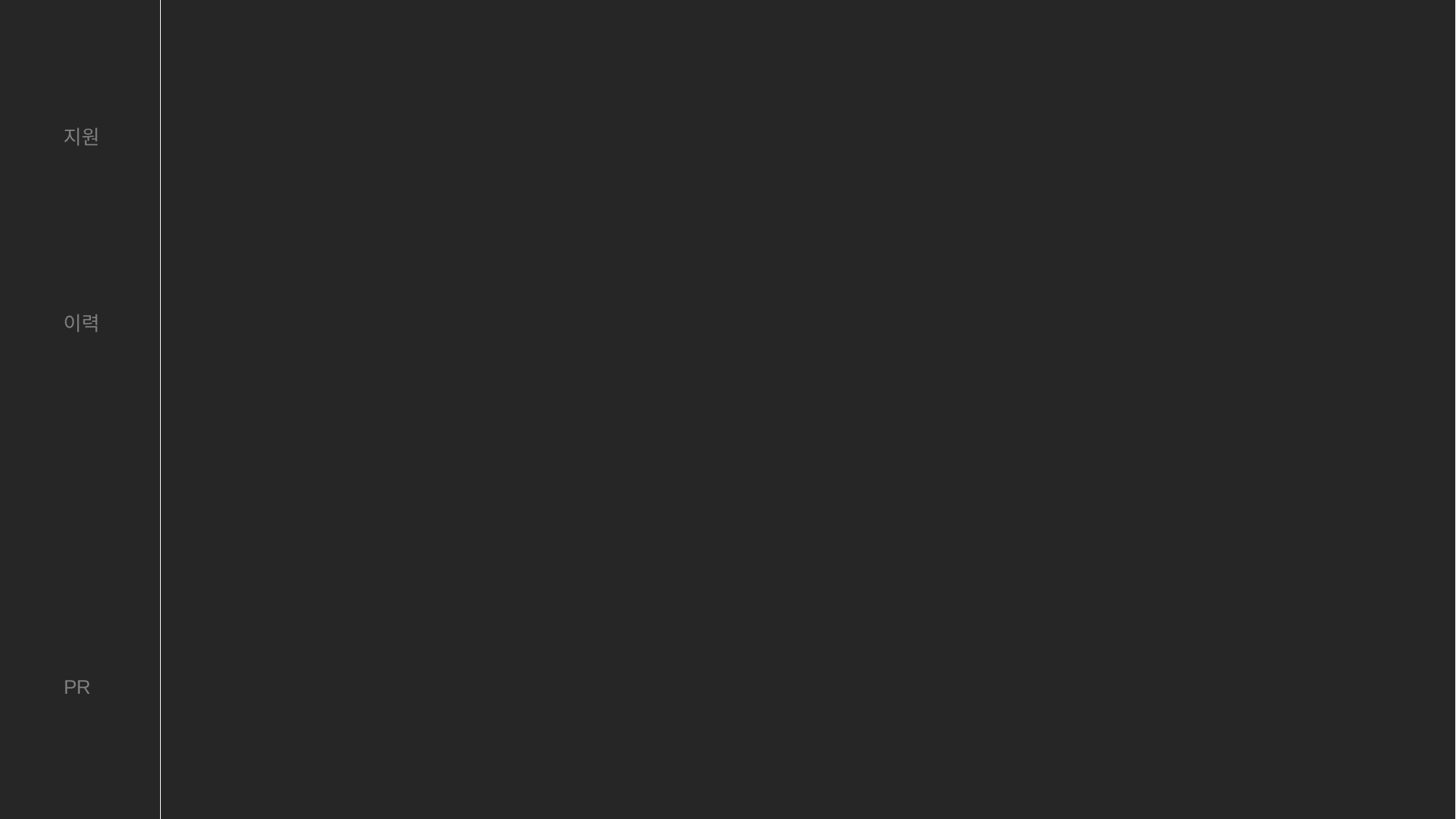

안녕하세요. 지원자 이민성입니다.

저는 관성적인 업무나 성취가 아니라 저만의 새로운 업무와 성취를 만들고 싶은 지원자입니다.
그렇기에 스스로 생각하고 성과를 만들어 낼 줄 아는 역량이 중요한 아테나스랩의 업무환경에 적합하다고 생각하여 지원하였습니다.

미국  HR스타트업 인턴 당시, 인턴이었지만 다양한 업무를 주도적으로 할 수 있는 경험을 해볼 수 있었습니다. 특히, SNS 마케팅 업무를 수행하며, 자발적으로 마케팅 전략을 기획하여 수행했던 경험이 있습니다. 직접 새로운 SNS 마케팅 전략을 기획하였고, 이를 도입하여 게시글 조회수를 최대 10배 이상 상승시켰습니다. 그리고 이것에서 큰 희열을 느낄 수 있었습니다. 이 경험을 통해서 어떤 상황, 어떤 업무에서라도 자신이 할 수 있는 것들을 찾아 먼저 행동하는 것이 스스로의 발전과 회사의 발전을 가져올 수 있다는 것을 깨달았습니다. 그리고 이 희열을 아테나스랩에서도 느낄 수 있을 것이라 생각하였고, 스스로 성장하고 성취하며 교육뿐 아니라 교육관계자들의 불편을 해결하는 더 나은 서비스 가치를 창출하겠습니다.

지원
이력
동기
PR